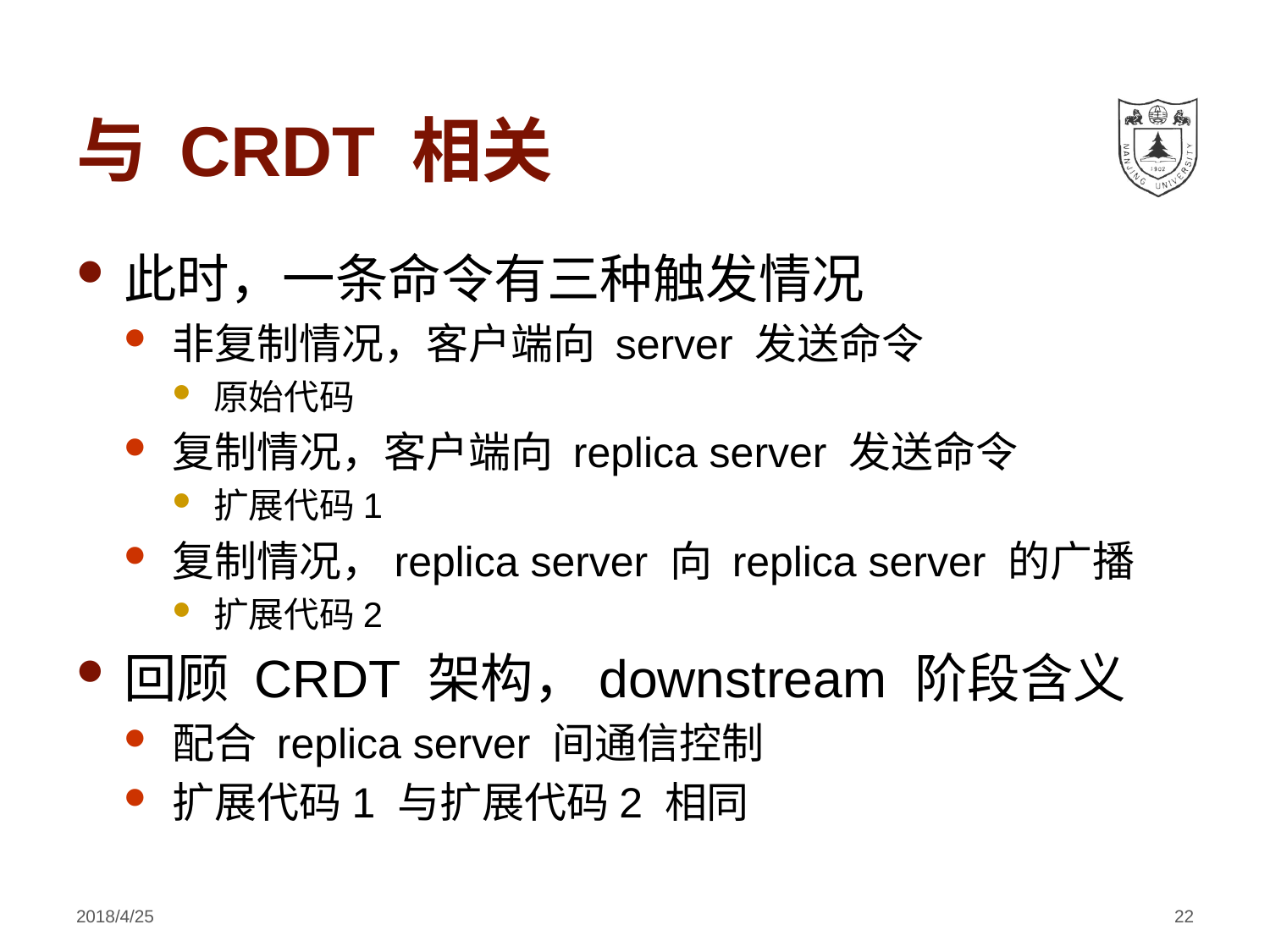

# 与 CRDT 相关
此时，一条命令有三种触发情况
非复制情况，客户端向 server 发送命令
原始代码
复制情况，客户端向 replica server 发送命令
扩展代码1
复制情况，replica server 向 replica server 的广播
扩展代码2
回顾 CRDT 架构，downstream 阶段含义
配合 replica server 间通信控制
扩展代码1 与扩展代码2 相同
2018/4/25

22